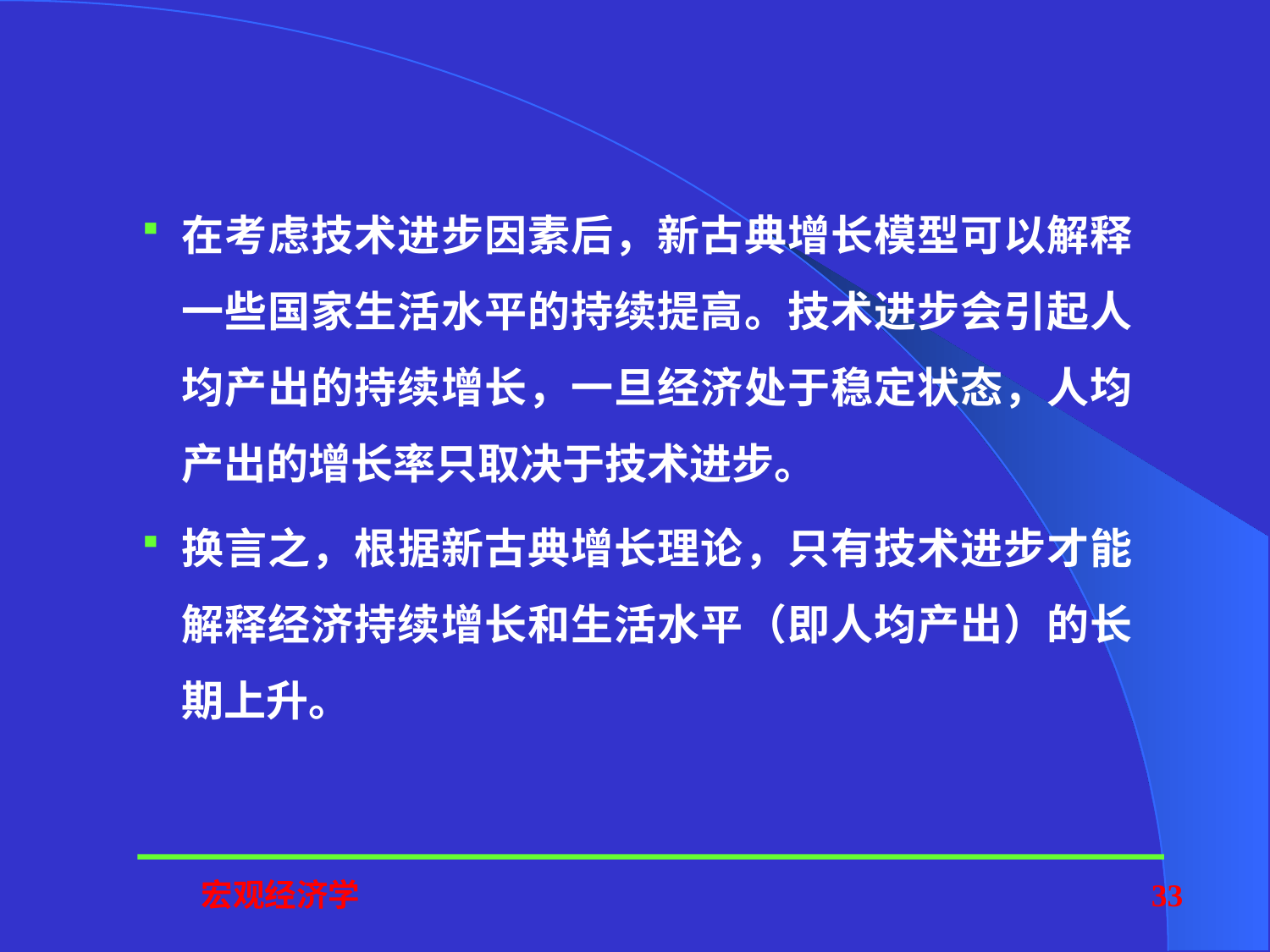

在考虑技术进步因素后，新古典增长模型可以解释一些国家生活水平的持续提高。技术进步会引起人均产出的持续增长，一旦经济处于稳定状态，人均产出的增长率只取决于技术进步。
换言之，根据新古典增长理论，只有技术进步才能解释经济持续增长和生活水平（即人均产出）的长期上升。